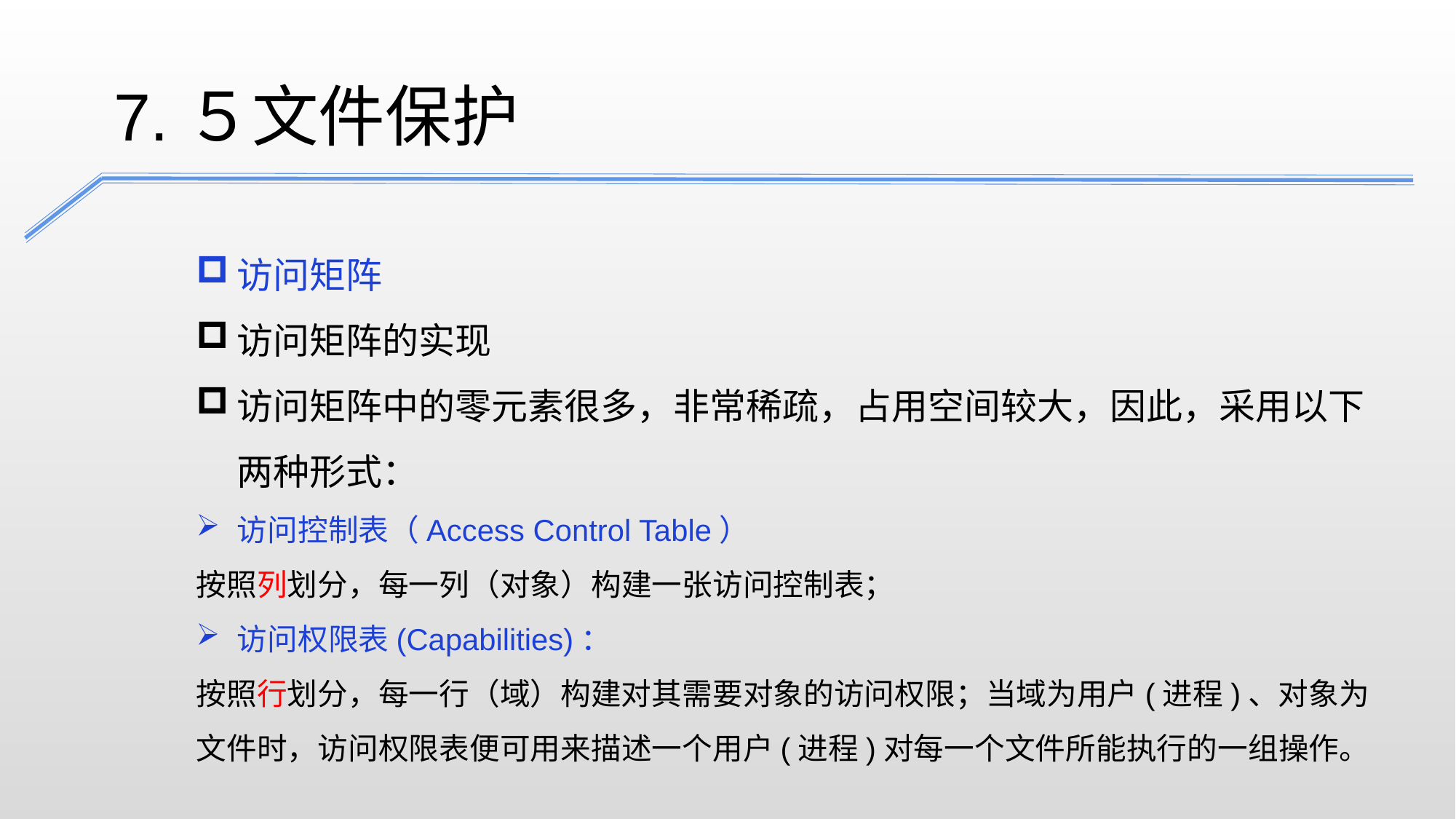

7.５文件保护
访问矩阵
访问矩阵的实现
访问矩阵中的零元素很多，非常稀疏，占用空间较大，因此，采用以下两种形式：
访问控制表（Access Control Table）
按照列划分，每一列（对象）构建一张访问控制表；
访问权限表(Capabilities)：
按照行划分，每一行（域）构建对其需要对象的访问权限；当域为用户(进程)、对象为文件时，访问权限表便可用来描述一个用户(进程)对每一个文件所能执行的一组操作。